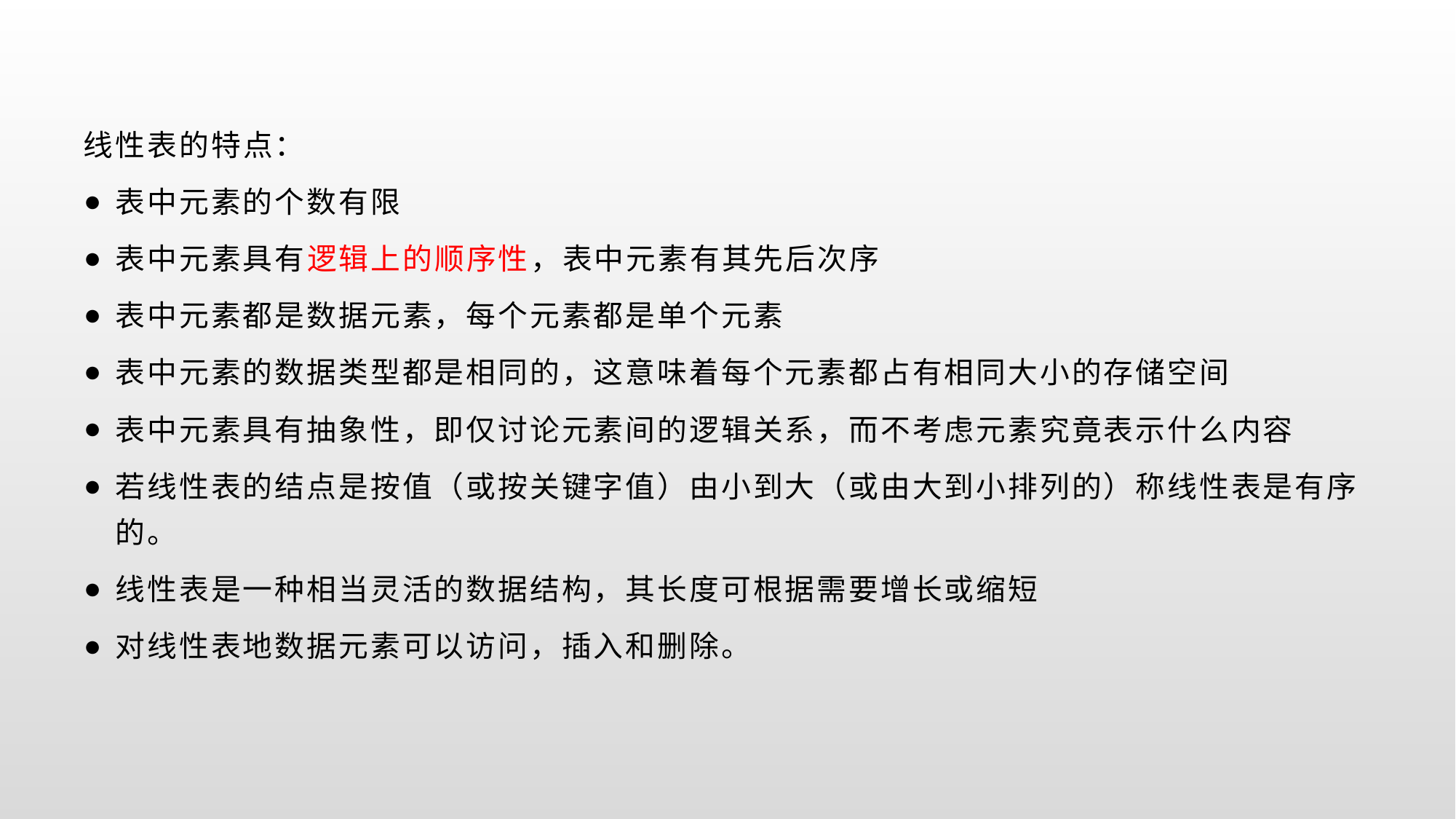

线性表的特点：
表中元素的个数有限
表中元素具有逻辑上的顺序性，表中元素有其先后次序
表中元素都是数据元素，每个元素都是单个元素
表中元素的数据类型都是相同的，这意味着每个元素都占有相同大小的存储空间
表中元素具有抽象性，即仅讨论元素间的逻辑关系，而不考虑元素究竟表示什么内容
若线性表的结点是按值（或按关键字值）由小到大（或由大到小排列的）称线性表是有序的。
线性表是一种相当灵活的数据结构，其长度可根据需要增长或缩短
对线性表地数据元素可以访问，插入和删除。